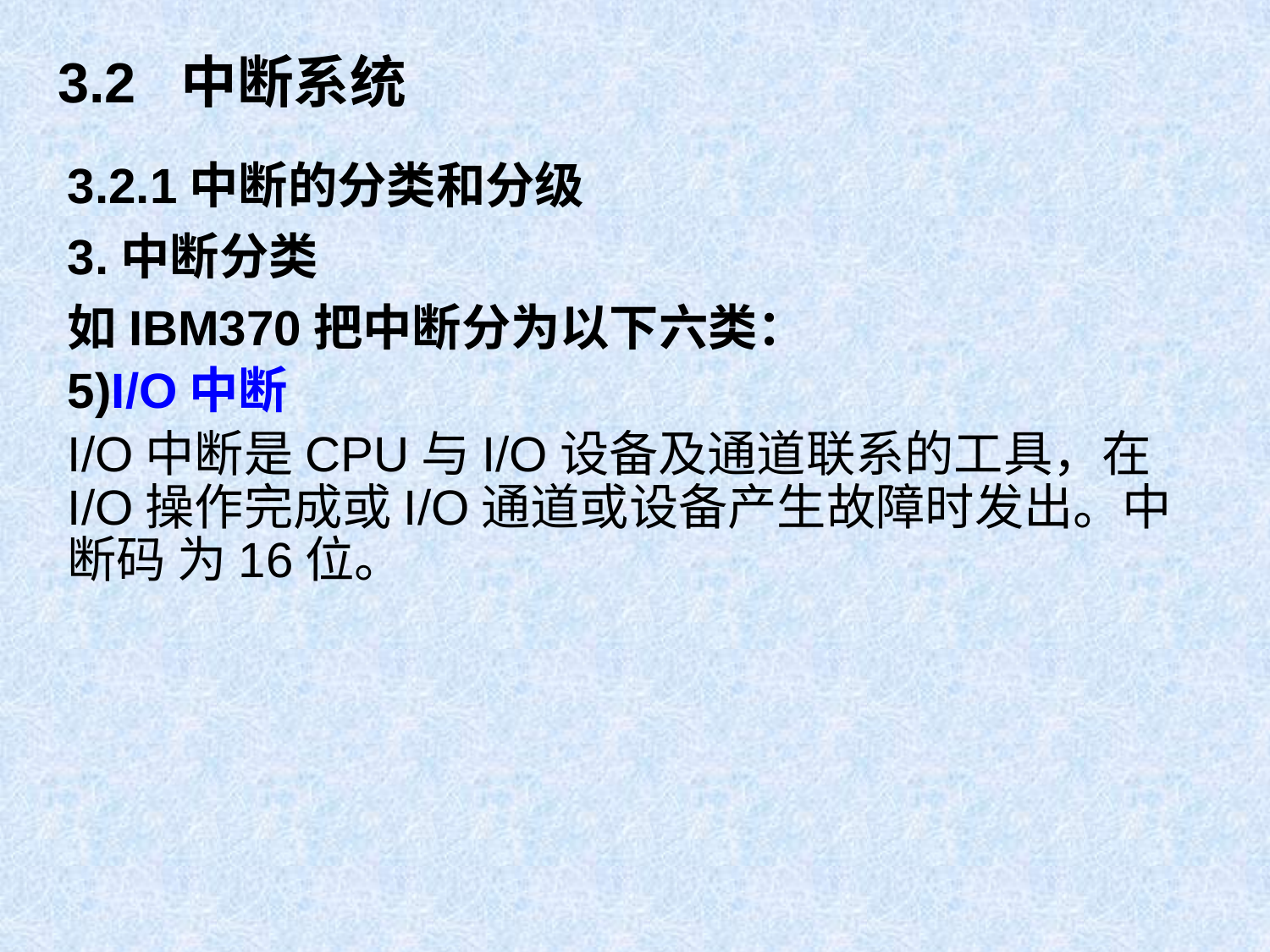

# 3.2  中断系统
3.2.1中断的分类和分级
3.中断分类
如IBM370把中断分为以下六类：
5)I/O中断
I/O中断是CPU与I/O设备及通道联系的工具，在I/O操作完成或I/O通道或设备产生故障时发出。中断码 为16位。